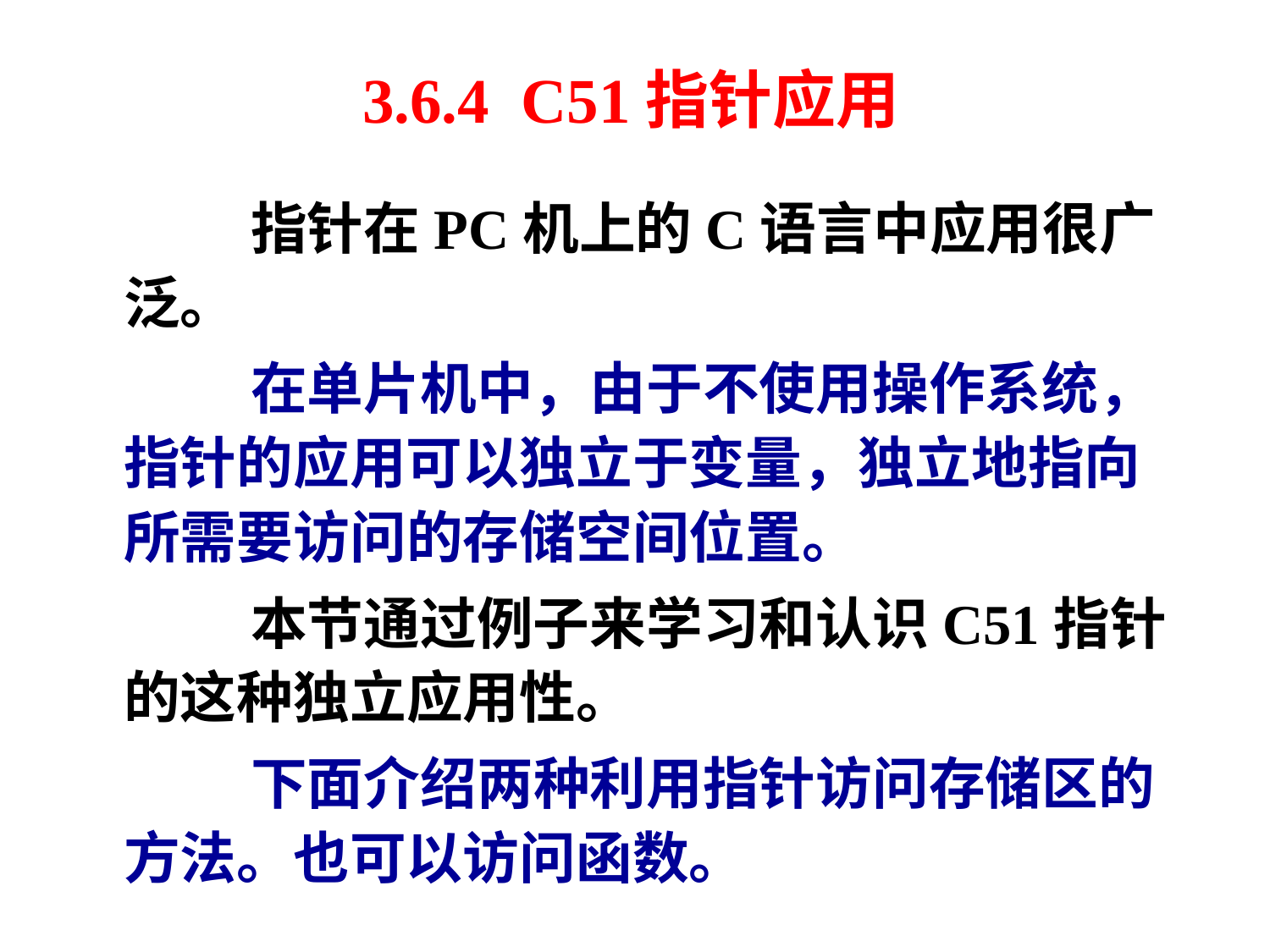

# 3.6.4  C51指针应用
		指针在PC机上的C语言中应用很广泛。
		在单片机中，由于不使用操作系统，指针的应用可以独立于变量，独立地指向所需要访问的存储空间位置。
		本节通过例子来学习和认识C51指针的这种独立应用性。
		下面介绍两种利用指针访问存储区的方法。也可以访问函数。